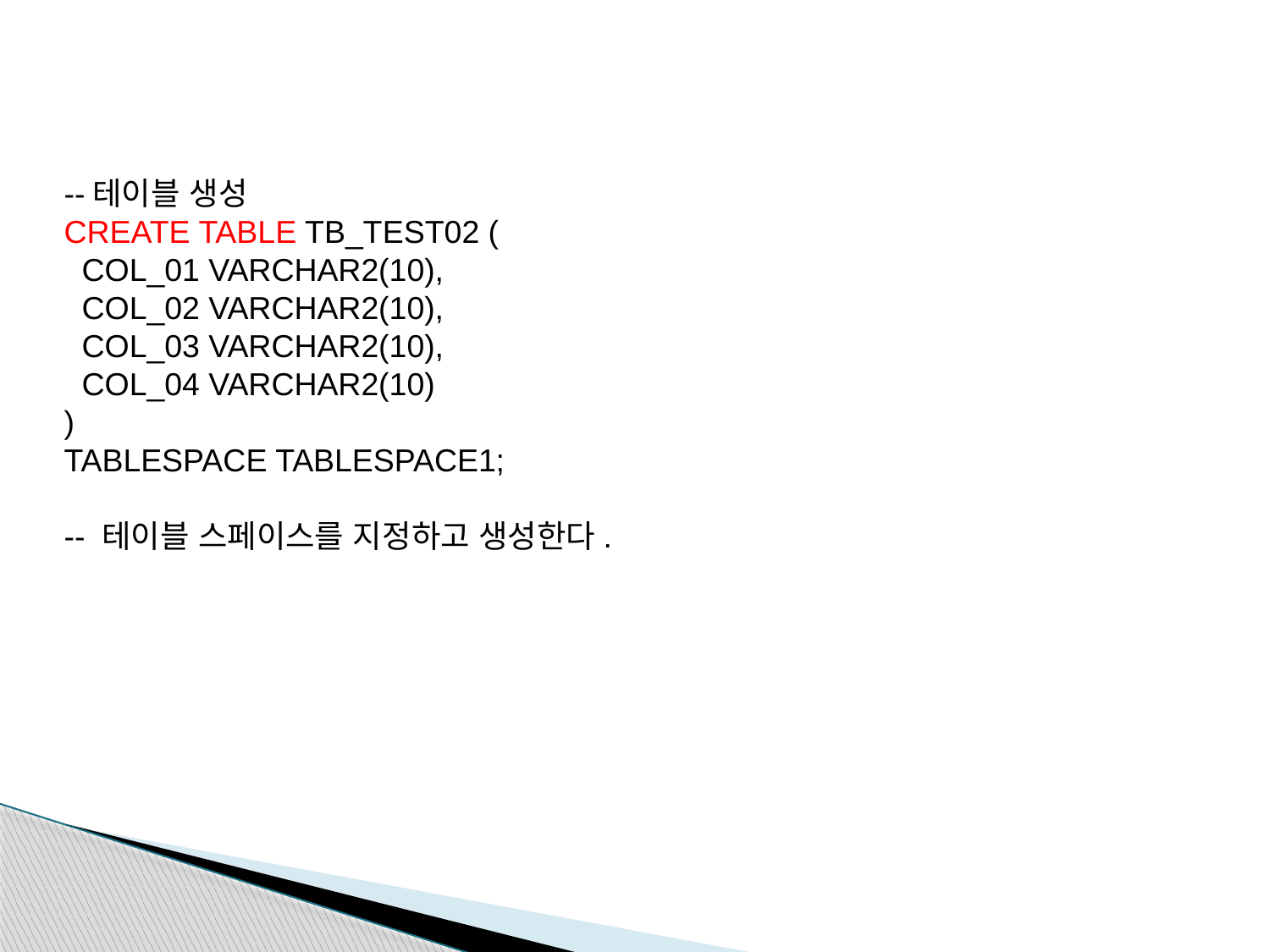

--테이블 생성
CREATE TABLE TB_TEST02 (
  COL_01 VARCHAR2(10),
  COL_02 VARCHAR2(10),
  COL_03 VARCHAR2(10),
  COL_04 VARCHAR2(10)
)
TABLESPACE TABLESPACE1;

-- 테이블 스페이스를 지정하고 생성한다.